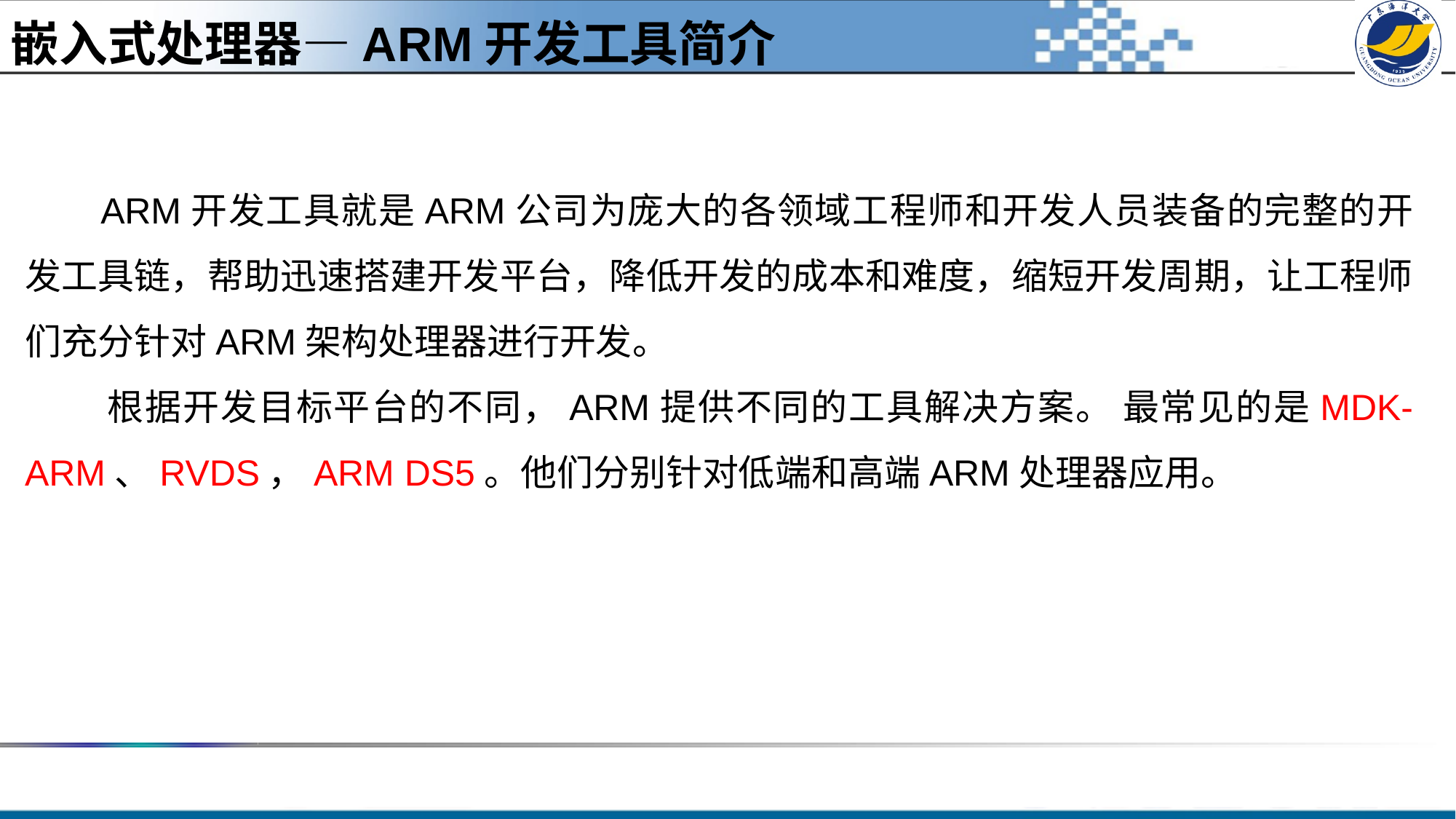

嵌入式处理器—ARM开发工具简介
  ARM开发工具就是ARM公司为庞大的各领域工程师和开发人员装备的完整的开发工具链，帮助迅速搭建开发平台，降低开发的成本和难度，缩短开发周期，让工程师们充分针对ARM架构处理器进行开发。
  根据开发目标平台的不同，ARM提供不同的工具解决方案。 最常见的是MDK-ARM、RVDS，ARM DS5。他们分别针对低端和高端ARM处理器应用。
67